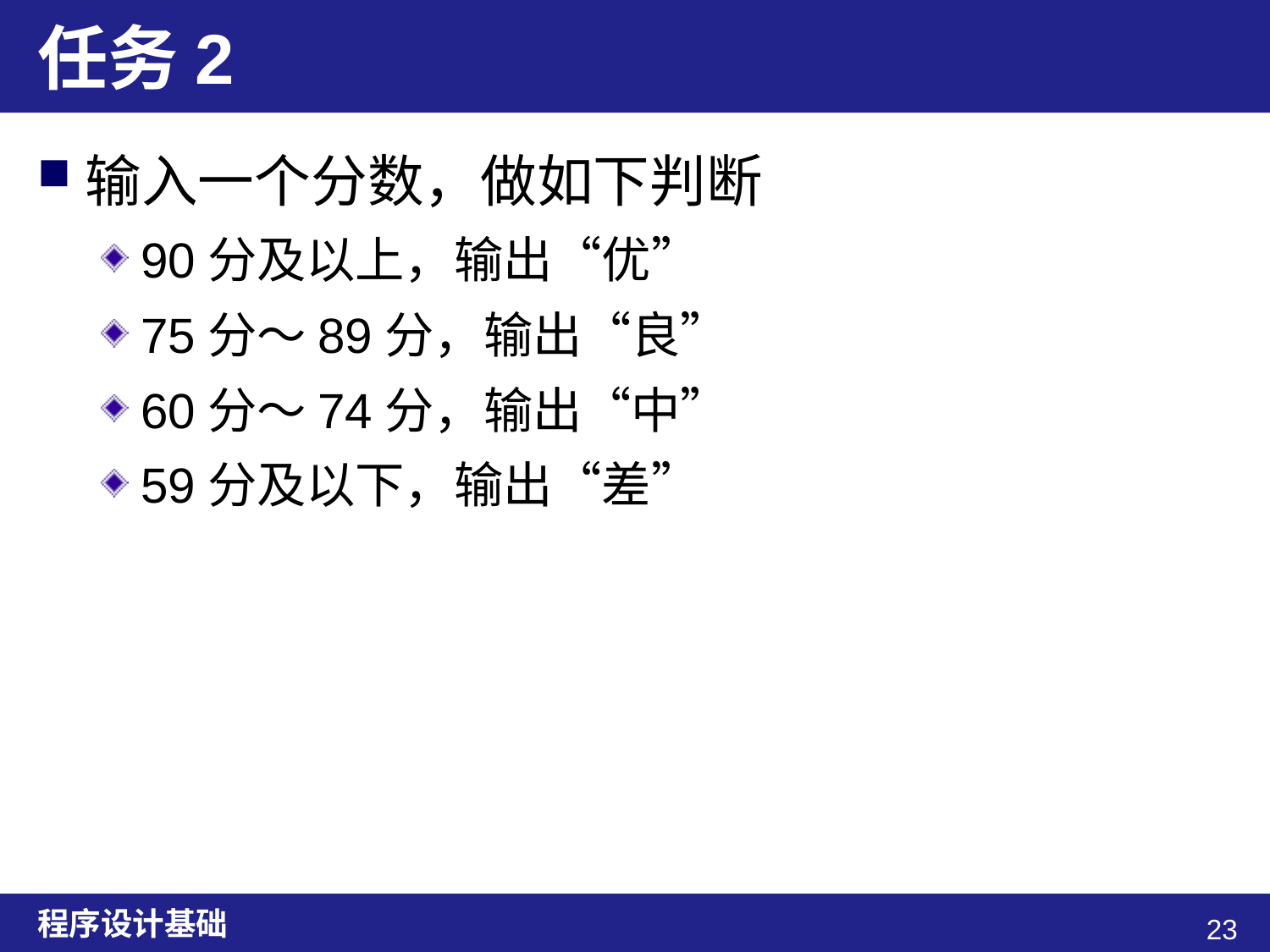

# 任务2
输入一个分数，做如下判断
90分及以上，输出“优”
75分～89分，输出“良”
60分～74分，输出“中”
59分及以下，输出“差”